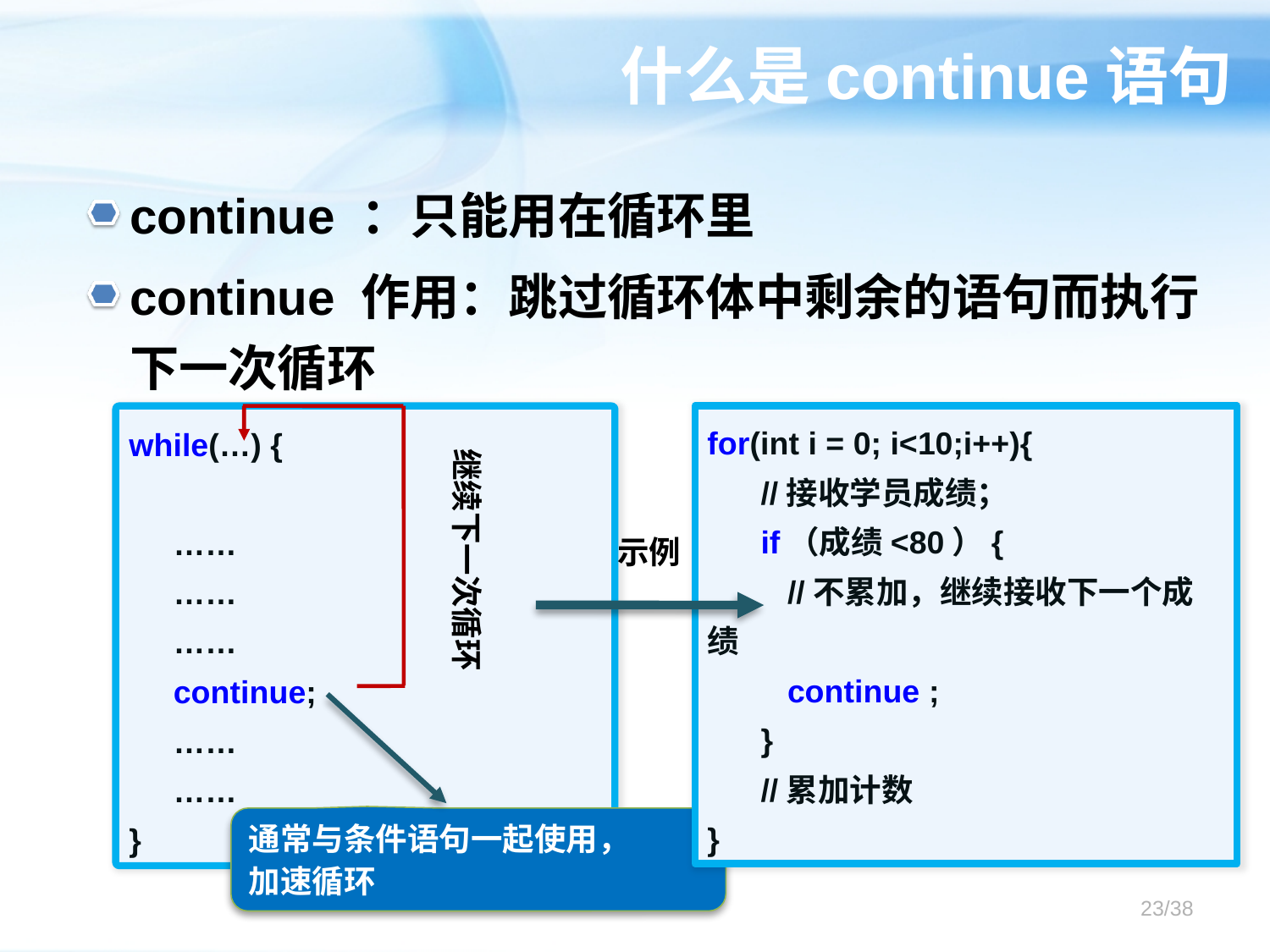

# 什么是continue语句
continue ：只能用在循环里
continue 作用：跳过循环体中剩余的语句而执行下一次循环

while(…) {

     ……
     ……
     ……
     continue;
     ……
     ……
}

for(int i = 0; i<10;i++){
      //接收学员成绩；
      if（成绩<80）{
         //不累加，继续接收下一个成绩
         continue ;
      }
      //累加计数
}
继续下一次循环
示例
通常与条件语句一起使用，
加速循环
23/38